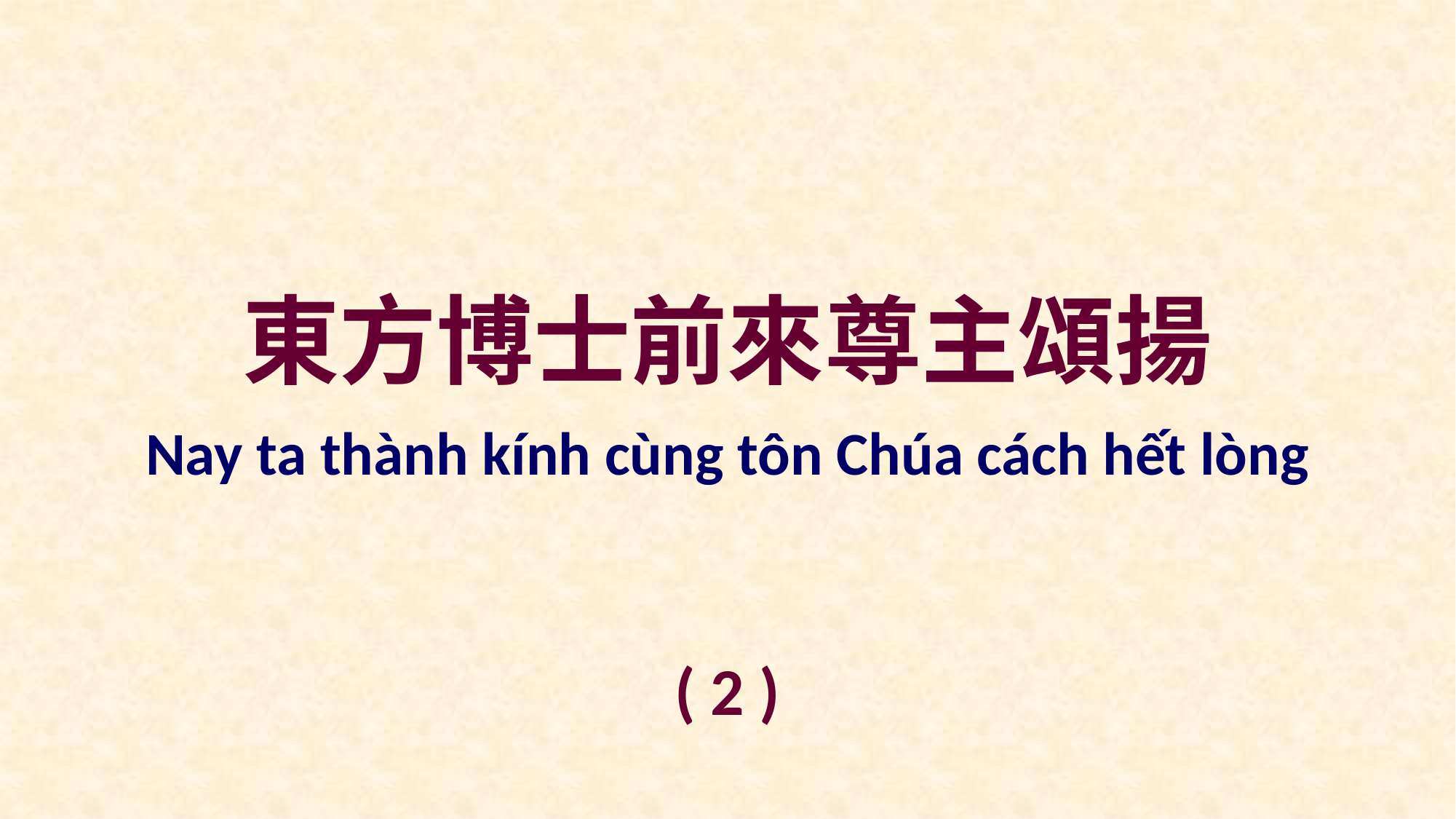

東方博士前來尊主頌揚
Nay ta thành kính cùng tôn Chúa cách hết lòng
( 2 )